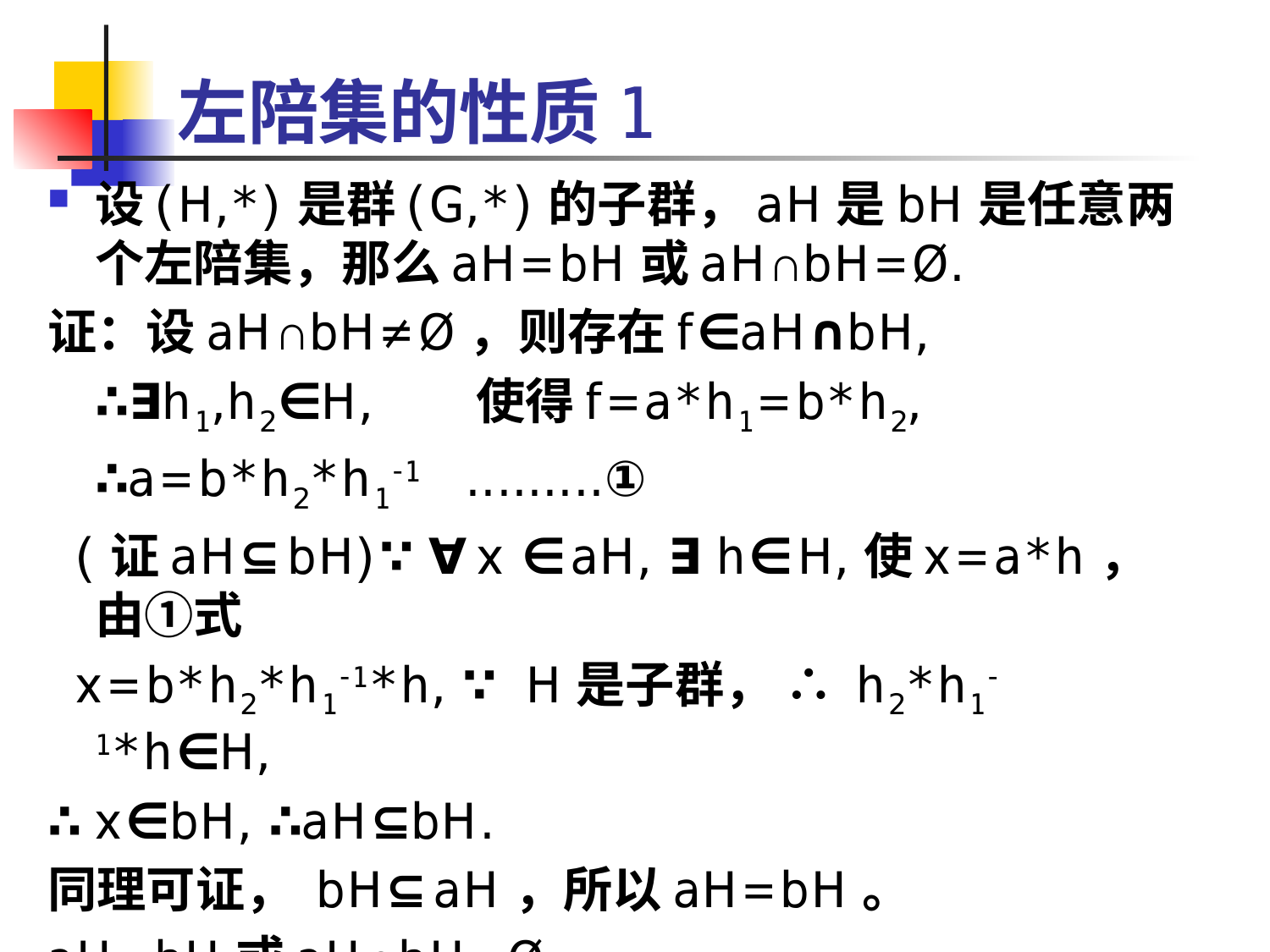

# 左陪集的性质1
设(H,*)是群(G,*)的子群，aH是bH是任意两个左陪集，那么aH=bH或aH∩bH=Ø.
证：设aH∩bH≠Ø，则存在f∈aH∩bH,
	∴∃h1,h2∈H,	使得f=a*h1=b*h2,
	∴a=b*h2*h1-1   .........①
  (证aH⊆bH)∵∀x ∈aH, ∃h∈H,使x=a*h，由①式
  x=b*h2*h1-1*h, ∵ H是子群， ∴ h2*h1-1*h∈H,
∴ x∈bH, ∴aH⊆bH.
同理可证， bH⊆aH，所以aH=bH。
aH=bH或aH∩bH=Ø.